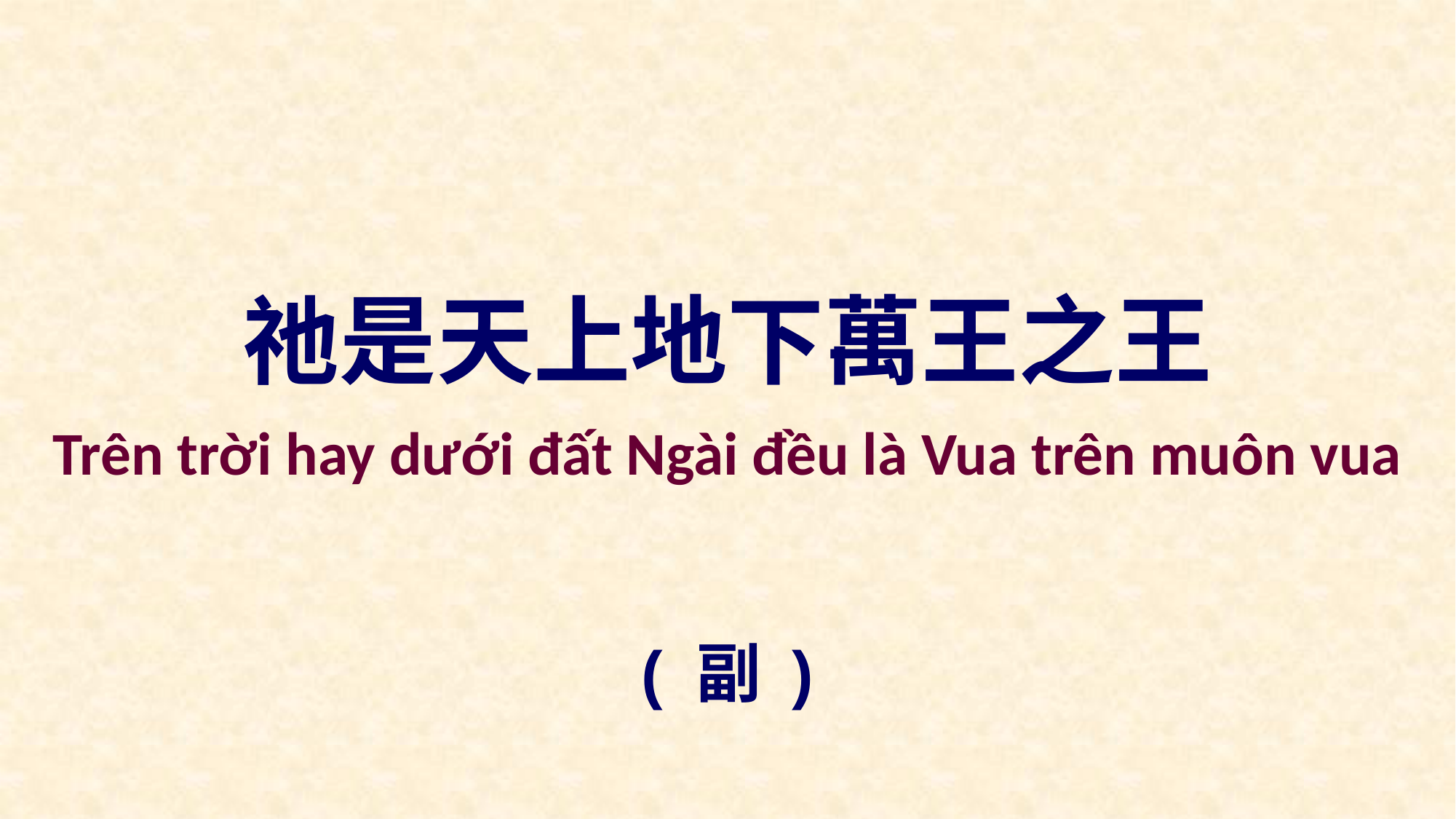

祂是天上地下萬王之王
Trên trời hay dưới đất Ngài đều là Vua trên muôn vua
( 副 )